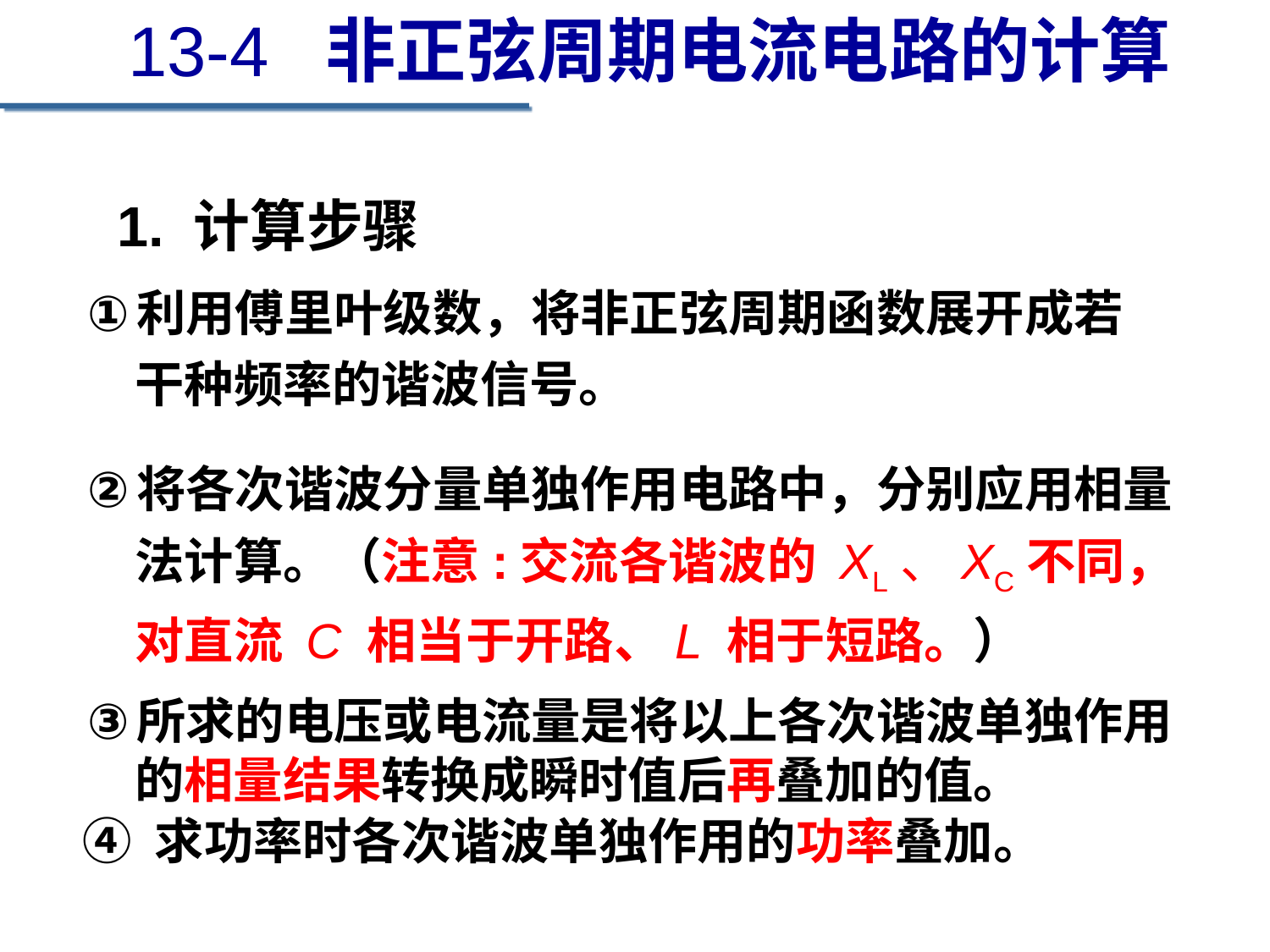

13-4  非正弦周期电流电路的计算
1. 计算步骤
利用傅里叶级数，将非正弦周期函数展开成若干种频率的谐波信号。
将各次谐波分量单独作用电路中，分别应用相量法计算。（注意:交流各谐波的 XL、XC不同，对直流 C 相当于开路、L 相于短路。）
所求的电压或电流量是将以上各次谐波单独作用的相量结果转换成瞬时值后再叠加的值。
④ 求功率时各次谐波单独作用的功率叠加。